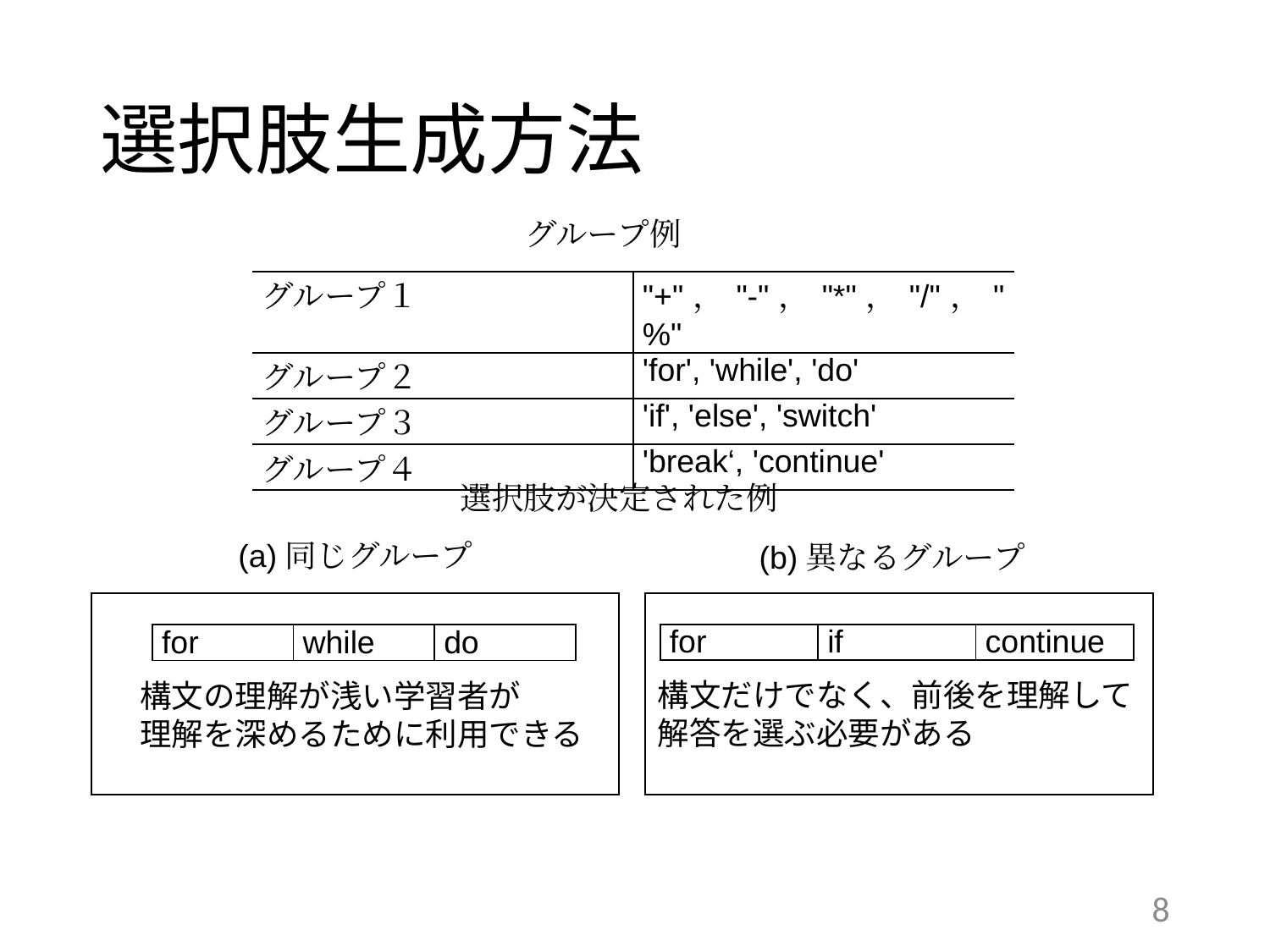

# 選択肢生成方法
グループ例
| グループ１ | "+"，"-"，"\*"，"/"，"%" |
| --- | --- |
| グループ２ | 'for', 'while', 'do' |
| グループ３ | 'if', 'else', 'switch' |
| グループ４ | 'break‘, 'continue' |
選択肢が決定された例
(a)同じグループ
(b)異なるグループ

| for | if | continue |
| --- | --- | --- |
| for | while | do |
| --- | --- | --- |
構文だけでなく、前後を理解して
解答を選ぶ必要がある
構文の理解が浅い学習者が
理解を深めるために利用できる
8